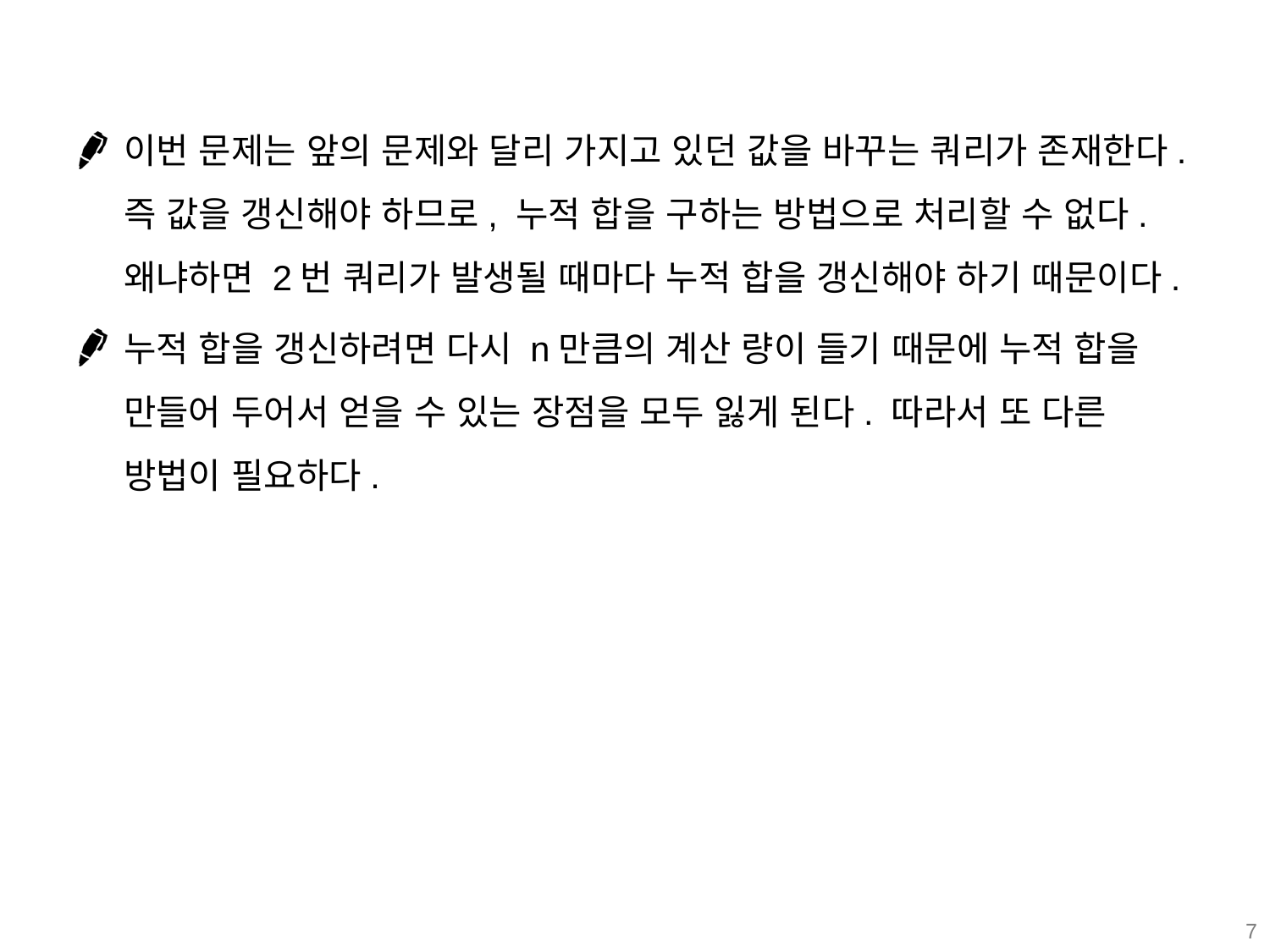

이번 문제는 앞의 문제와 달리 가지고 있던 값을 바꾸는 쿼리가 존재한다. 즉 값을 갱신해야 하므로, 누적 합을 구하는 방법으로 처리할 수 없다. 왜냐하면 2번 쿼리가 발생될 때마다 누적 합을 갱신해야 하기 때문이다.
누적 합을 갱신하려면 다시 n만큼의 계산 량이 들기 때문에 누적 합을 만들어 두어서 얻을 수 있는 장점을 모두 잃게 된다. 따라서 또 다른 방법이 필요하다.
7